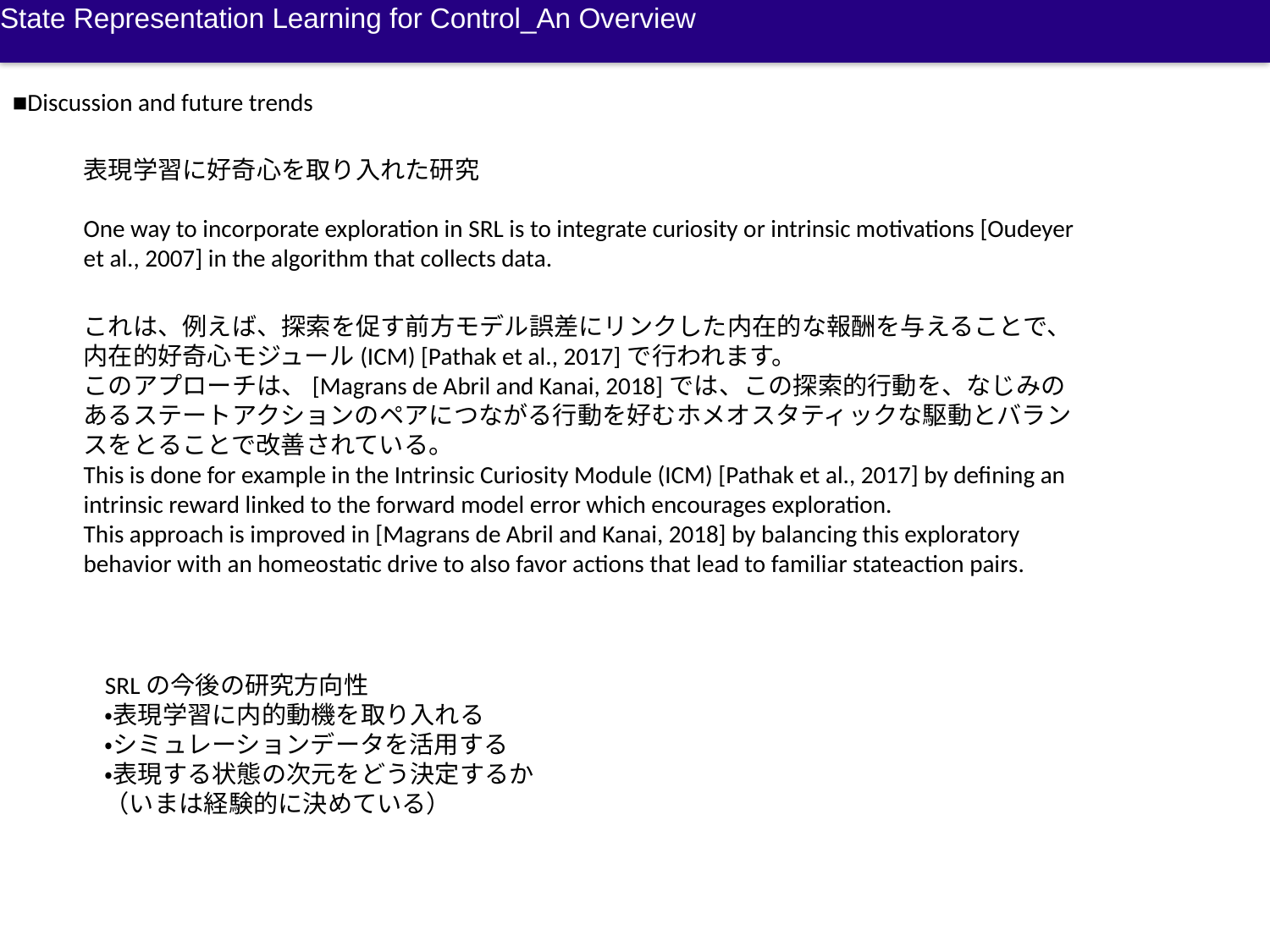

State Representation Learning for Control_An Overview
■Discussion and future trends
表現学習に好奇心を取り入れた研究
One way to incorporate exploration in SRL is to integrate curiosity or intrinsic motivations [Oudeyer et al., 2007] in the algorithm that collects data.
これは、例えば、探索を促す前方モデル誤差にリンクした内在的な報酬を与えることで、内在的好奇心モジュール(ICM) [Pathak et al., 2017]で行われます。
このアプローチは、[Magrans de Abril and Kanai, 2018]では、この探索的行動を、なじみのあるステートアクションのペアにつながる行動を好むホメオスタティックな駆動とバランスをとることで改善されている。
This is done for example in the Intrinsic Curiosity Module (ICM) [Pathak et al., 2017] by deﬁning an intrinsic reward linked to the forward model error which encourages exploration.
This approach is improved in [Magrans de Abril and Kanai, 2018] by balancing this exploratory behavior with an homeostatic drive to also favor actions that lead to familiar stateaction pairs.
SRLの今後の研究方向性
・表現学習に内的動機を取り入れる
・シミュレーションデータを活用する
・表現する状態の次元をどう決定するか（いまは経験的に決めている）